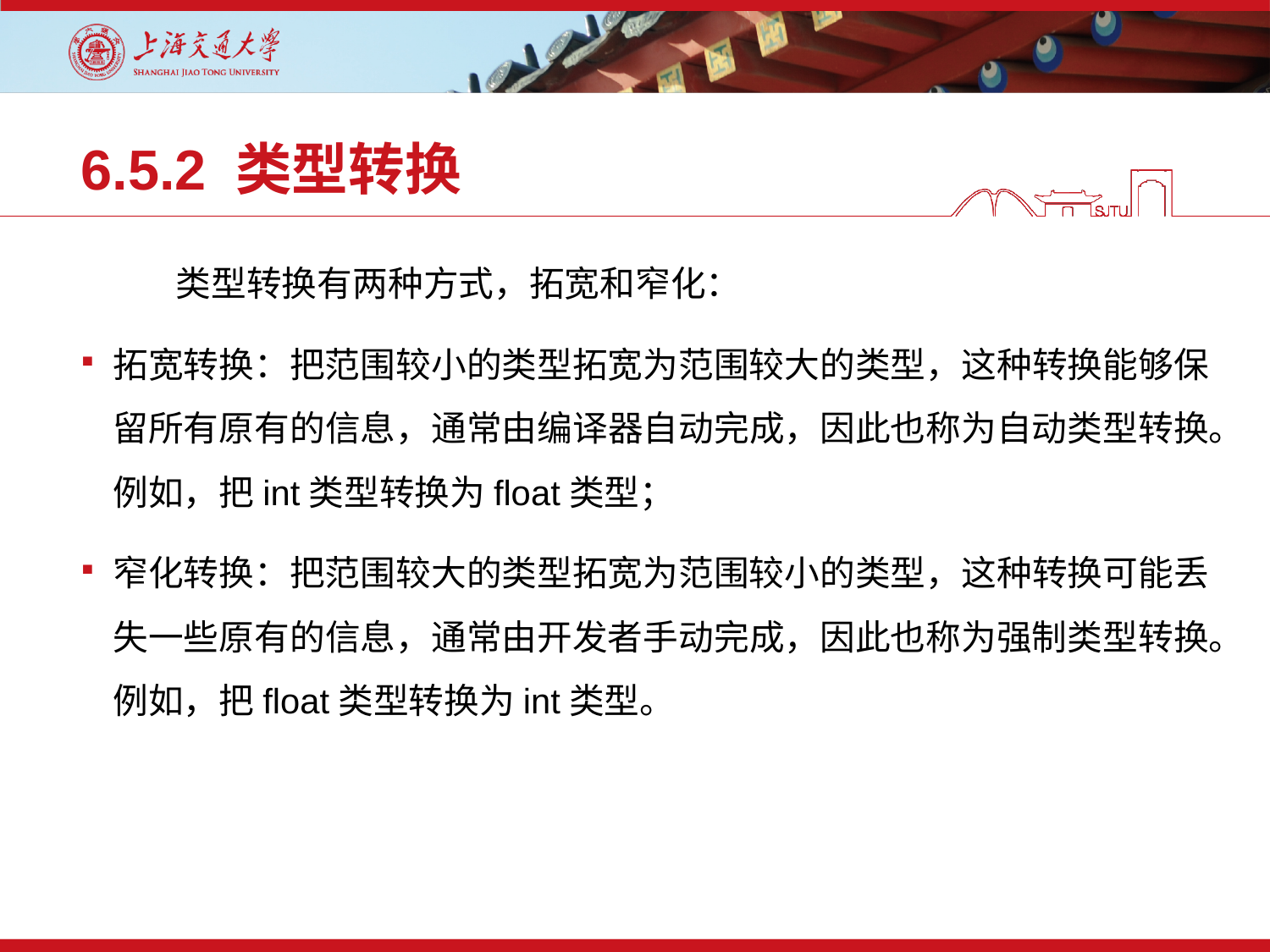

# 6.5.2 类型转换
           类型转换有两种方式，拓宽和窄化：
拓宽转换：把范围较小的类型拓宽为范围较大的类型，这种转换能够保留所有原有的信息，通常由编译器自动完成，因此也称为自动类型转换。例如，把int类型转换为float类型；
窄化转换：把范围较大的类型拓宽为范围较小的类型，这种转换可能丢失一些原有的信息，通常由开发者手动完成，因此也称为强制类型转换。例如，把float类型转换为int类型。